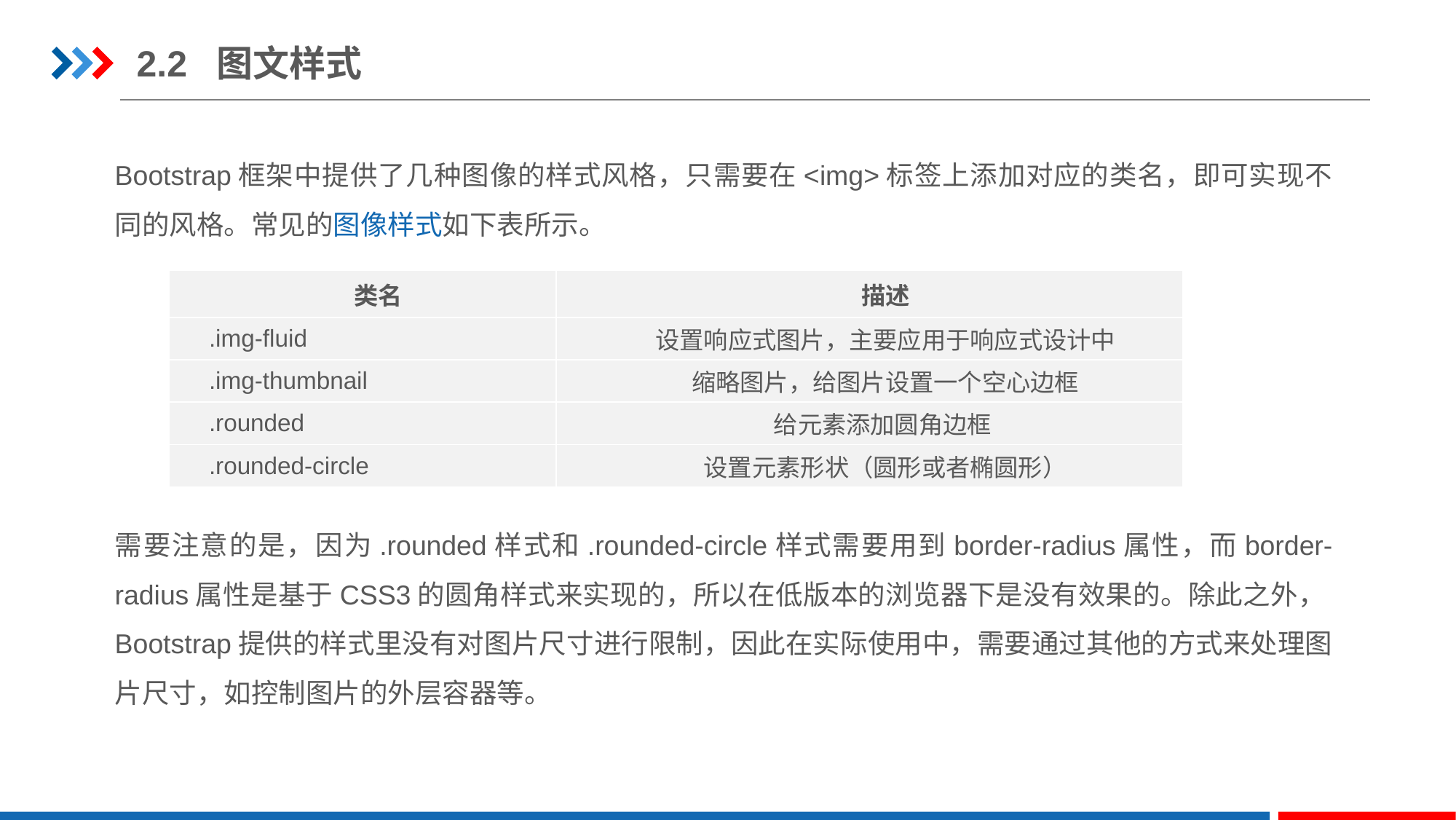

2.2  图文样式
Bootstrap框架中提供了几种图像的样式风格，只需要在<img>标签上添加对应的类名，即可实现不同的风格。常见的图像样式如下表所示。
| 类名 | 描述 |
| --- | --- |
| .img-fluid | 设置响应式图片，主要应用于响应式设计中 |
| .img-thumbnail | 缩略图片，给图片设置一个空心边框 |
| .rounded | 给元素添加圆角边框 |
| .rounded-circle | 设置元素形状（圆形或者椭圆形） |
需要注意的是，因为.rounded样式和.rounded-circle样式需要用到border-radius属性，而border-radius属性是基于CSS3的圆角样式来实现的，所以在低版本的浏览器下是没有效果的。除此之外，Bootstrap提供的样式里没有对图片尺寸进行限制，因此在实际使用中，需要通过其他的方式来处理图片尺寸，如控制图片的外层容器等。